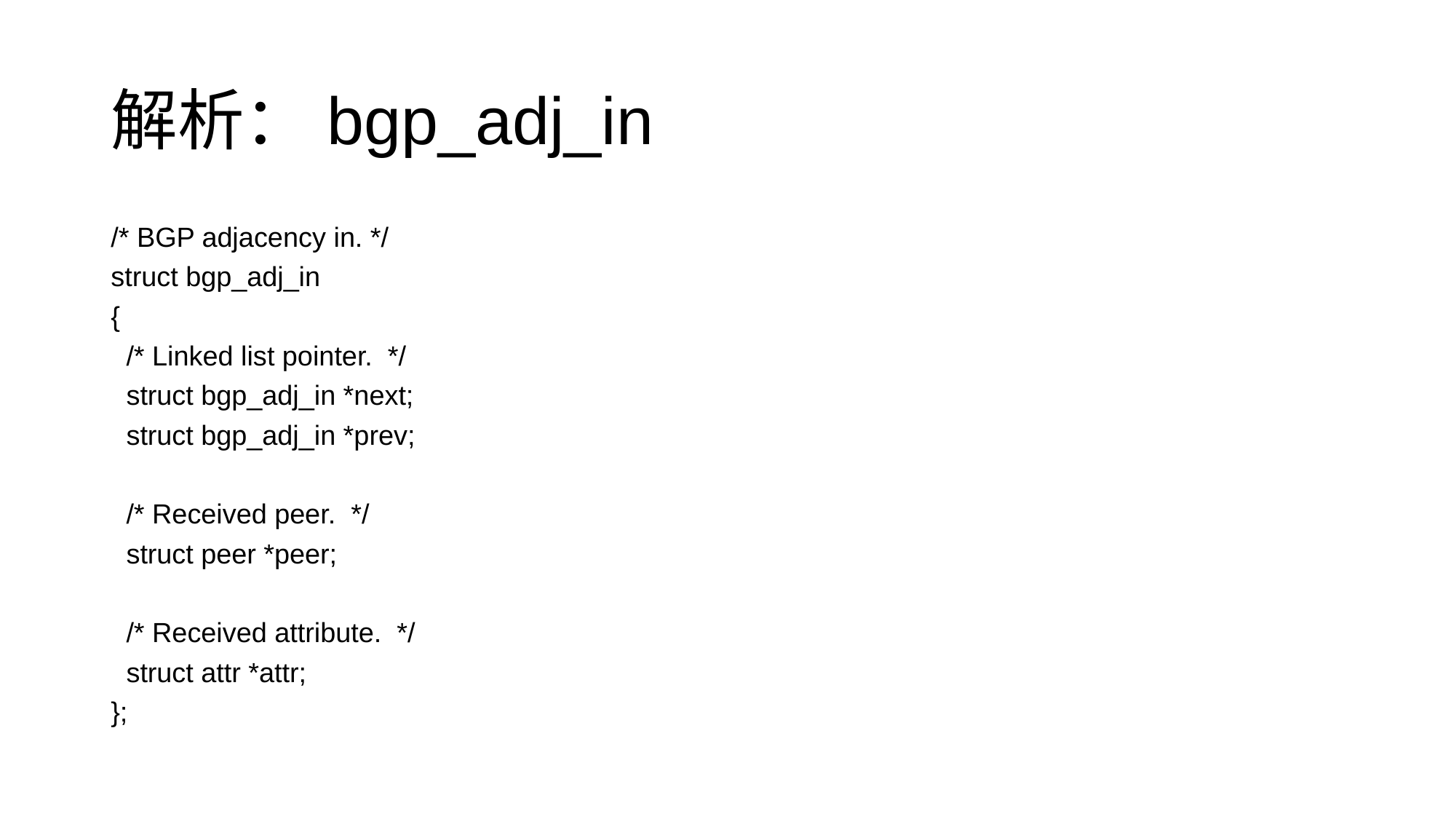

# 解析：bgp_adj_in
/* BGP adjacency in. */
struct bgp_adj_in
{
  /* Linked list pointer.  */
  struct bgp_adj_in *next;
  struct bgp_adj_in *prev;

  /* Received peer.  */
  struct peer *peer;

  /* Received attribute.  */
  struct attr *attr;
};